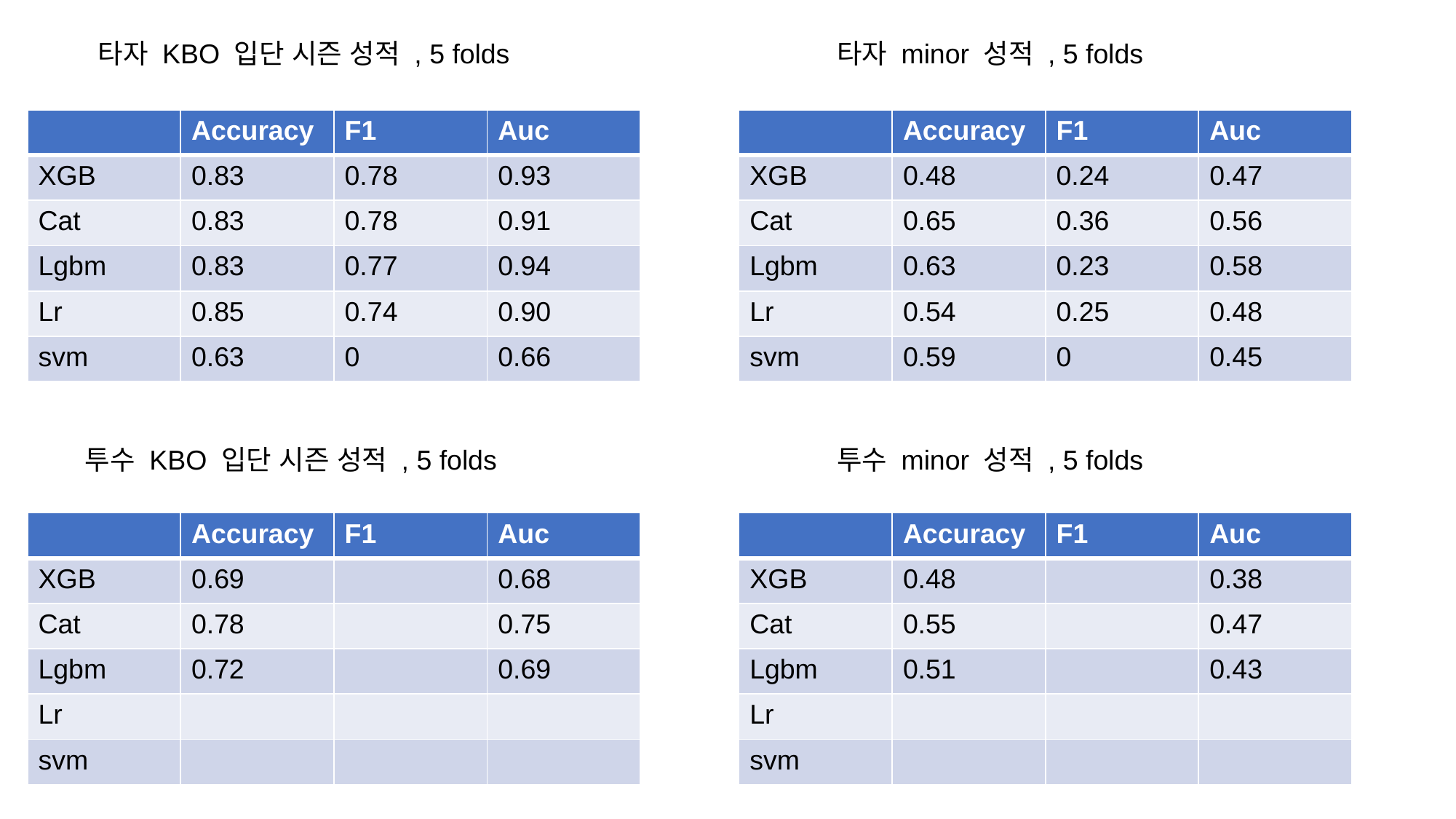

타자 KBO 입단 시즌 성적 , 5 folds
타자 minor 성적 , 5 folds
|  | Accuracy | F1 | Auc |
| --- | --- | --- | --- |
| XGB | 0.83 | 0.78 | 0.93 |
| Cat | 0.83 | 0.78 | 0.91 |
| Lgbm | 0.83 | 0.77 | 0.94 |
| Lr | 0.85 | 0.74 | 0.90 |
| svm | 0.63 | 0 | 0.66 |
|  | Accuracy | F1 | Auc |
| --- | --- | --- | --- |
| XGB | 0.48 | 0.24 | 0.47 |
| Cat | 0.65 | 0.36 | 0.56 |
| Lgbm | 0.63 | 0.23 | 0.58 |
| Lr | 0.54 | 0.25 | 0.48 |
| svm | 0.59 | 0 | 0.45 |
투수 KBO 입단 시즌 성적 , 5 folds
투수 minor 성적 , 5 folds
|  | Accuracy | F1 | Auc |
| --- | --- | --- | --- |
| XGB | 0.69 |  | 0.68 |
| Cat | 0.78 |  | 0.75 |
| Lgbm | 0.72 |  | 0.69 |
| Lr |  |  |  |
| svm |  |  |  |
|  | Accuracy | F1 | Auc |
| --- | --- | --- | --- |
| XGB | 0.48 |  | 0.38 |
| Cat | 0.55 |  | 0.47 |
| Lgbm | 0.51 |  | 0.43 |
| Lr |  |  |  |
| svm |  |  |  |